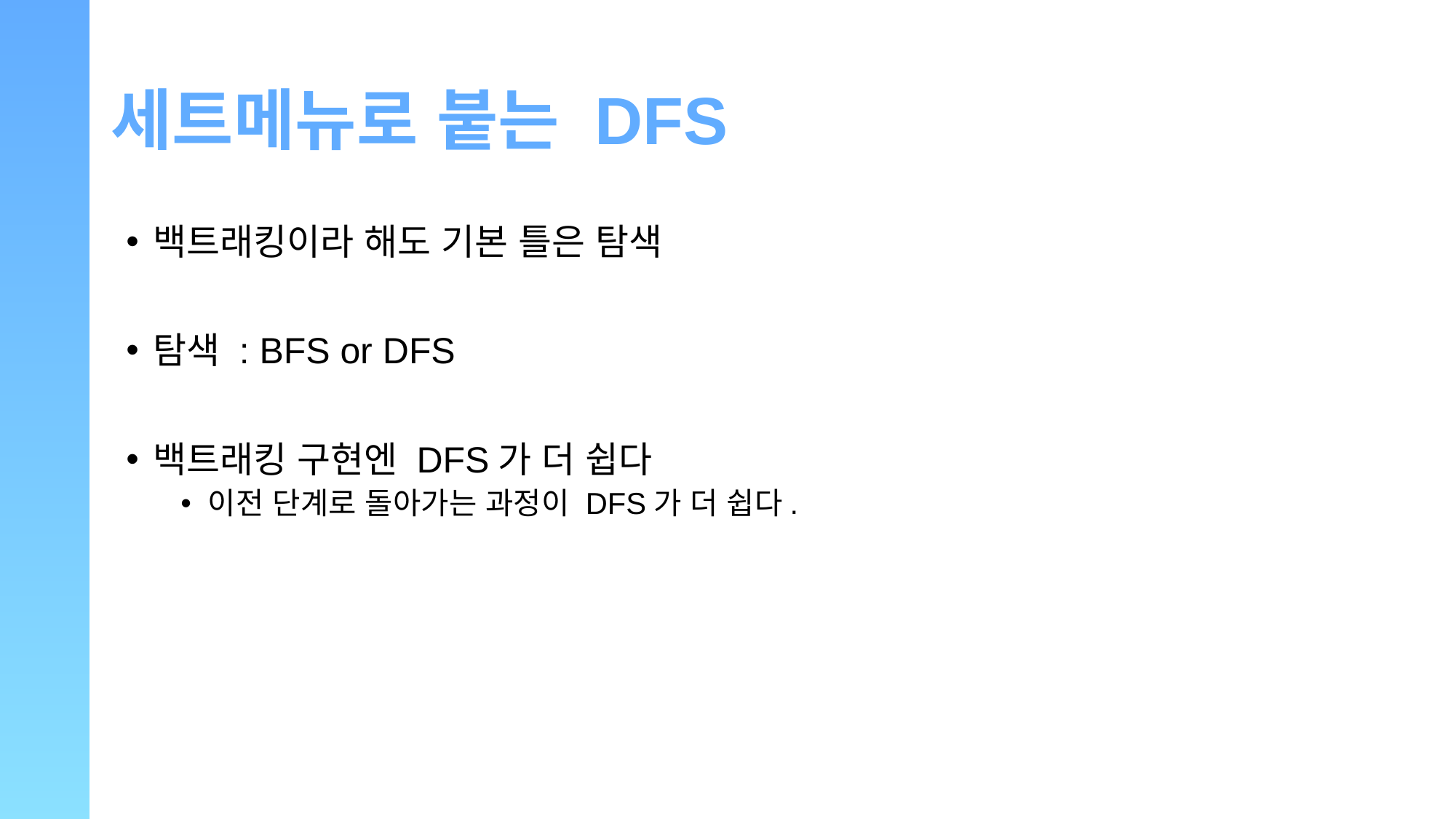

# 세트메뉴로 붙는 DFS
백트래킹이라 해도 기본 틀은 탐색

탐색 : BFS or DFS

백트래킹 구현엔 DFS가 더 쉽다
이전 단계로 돌아가는 과정이 DFS가 더 쉽다.